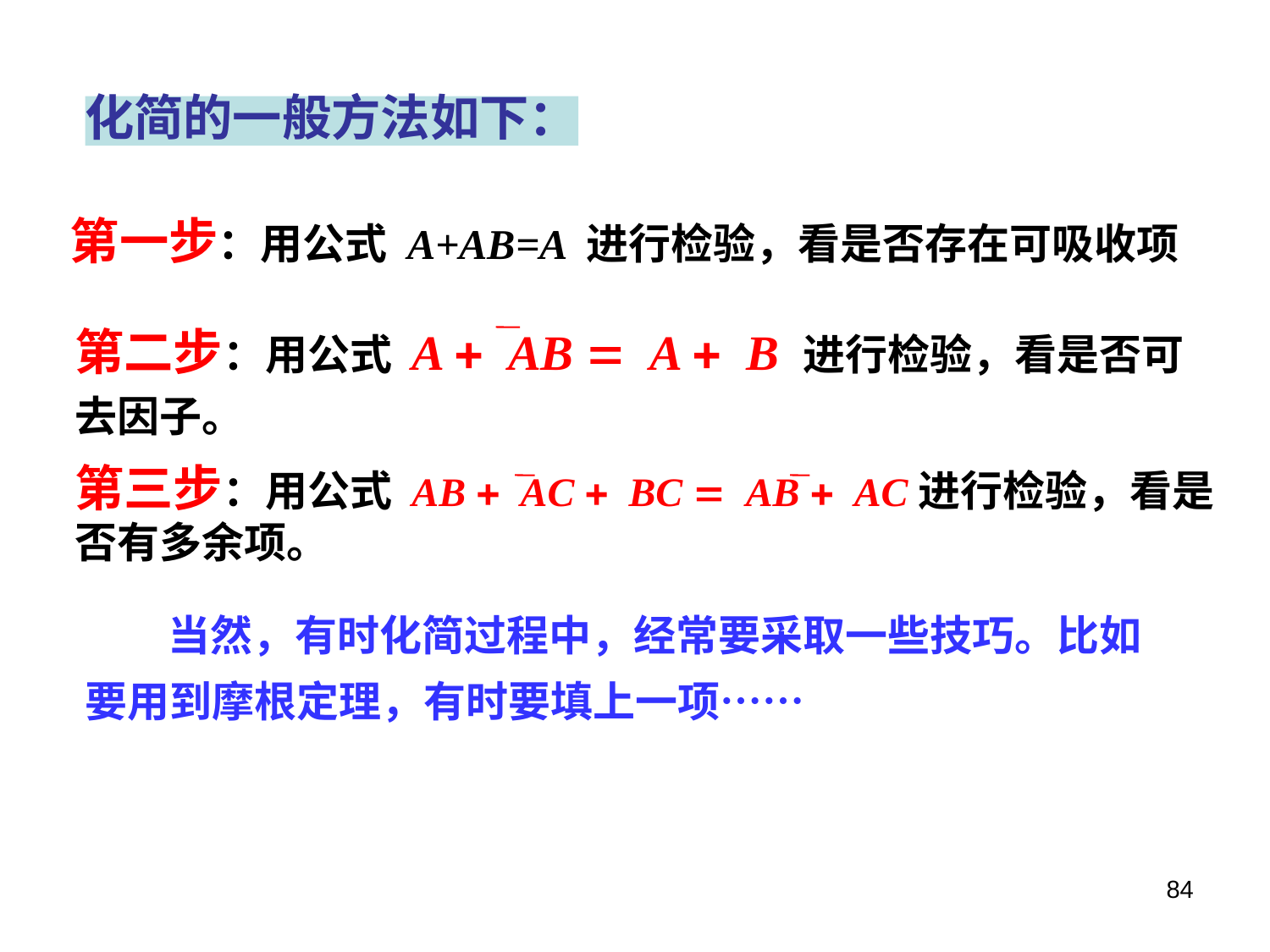

化简的一般方法如下：
第一步：用公式 A+AB=A 进行检验，看是否存在可吸收项
第二步：用公式 A + AB = A + B 进行检验，看是否可去因子。

第三步：用公式 AB + AC + BC = AB + AC进行检验，看是否有多余项。

当然，有时化简过程中，经常要采取一些技巧。比如
要用到摩根定理，有时要填上一项……
84